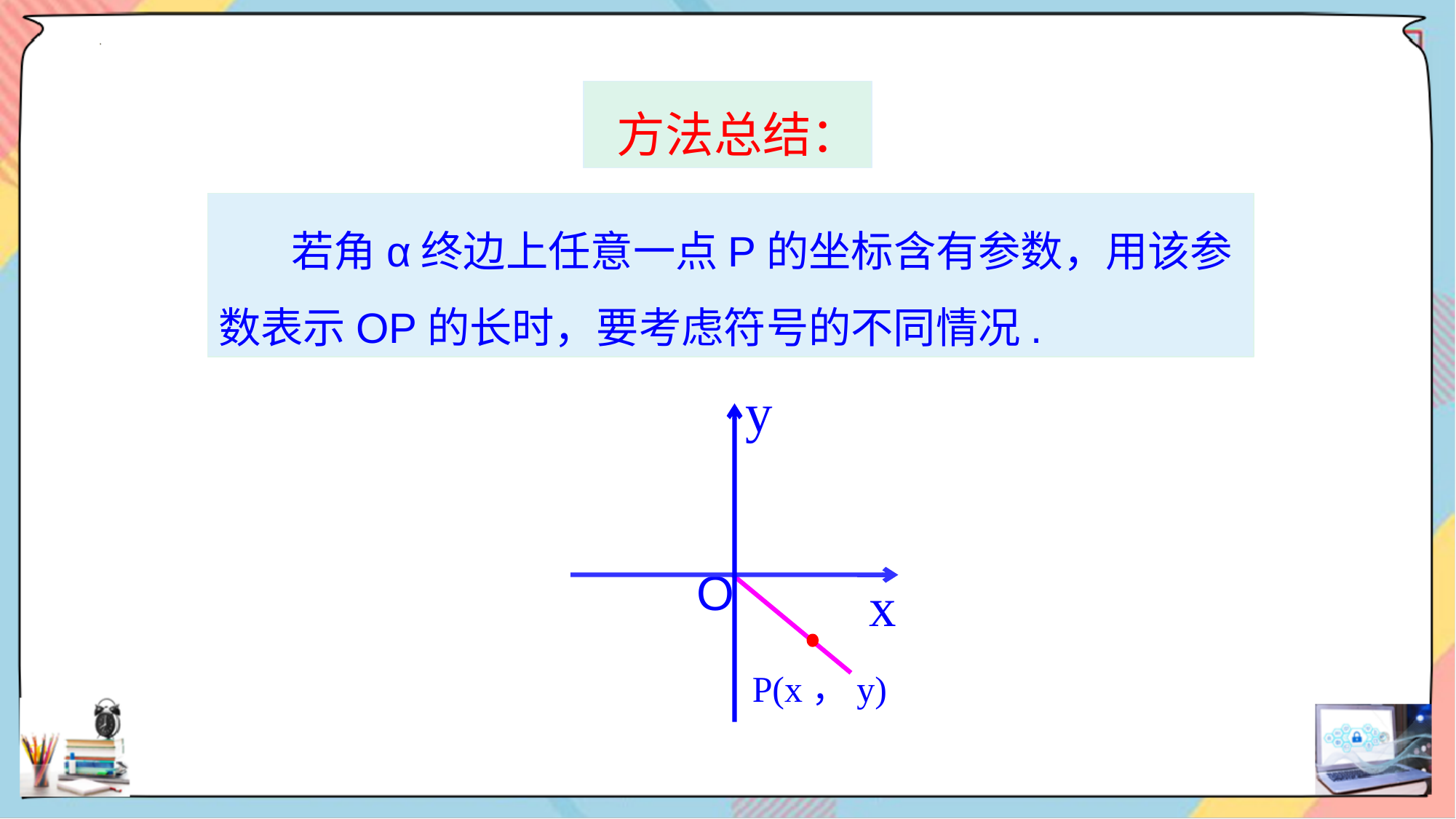

方法总结：
　　若角α终边上任意一点P的坐标含有参数，用该参数表示OP的长时，要考虑符号的不同情况.
y

O
x

P(x，y)